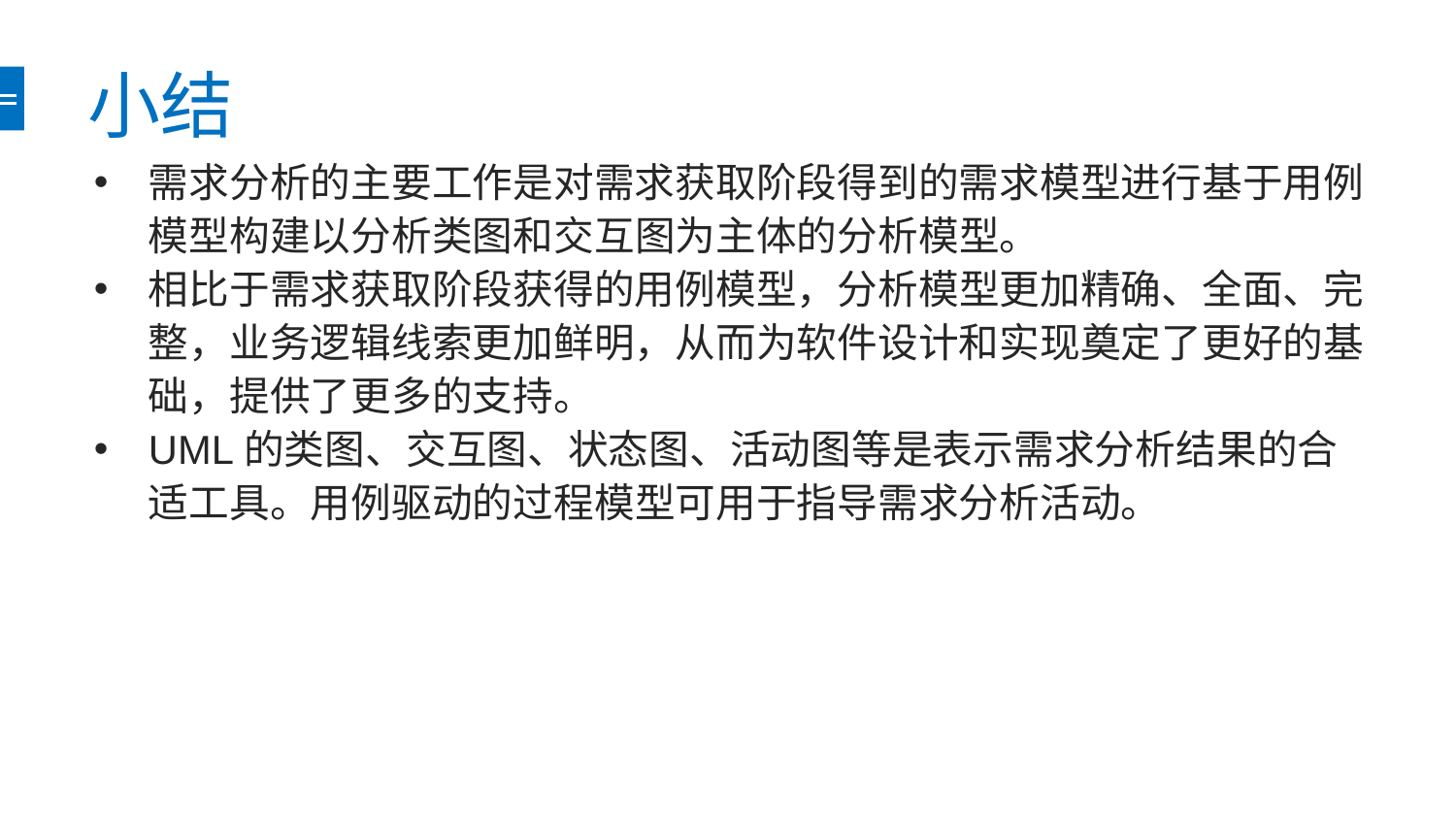

# 小结
需求分析的主要工作是对需求获取阶段得到的需求模型进行基于用例模型构建以分析类图和交互图为主体的分析模型。
相比于需求获取阶段获得的用例模型，分析模型更加精确、全面、完整，业务逻辑线索更加鲜明，从而为软件设计和实现奠定了更好的基础，提供了更多的支持。
UML的类图、交互图、状态图、活动图等是表示需求分析结果的合适工具。用例驱动的过程模型可用于指导需求分析活动。